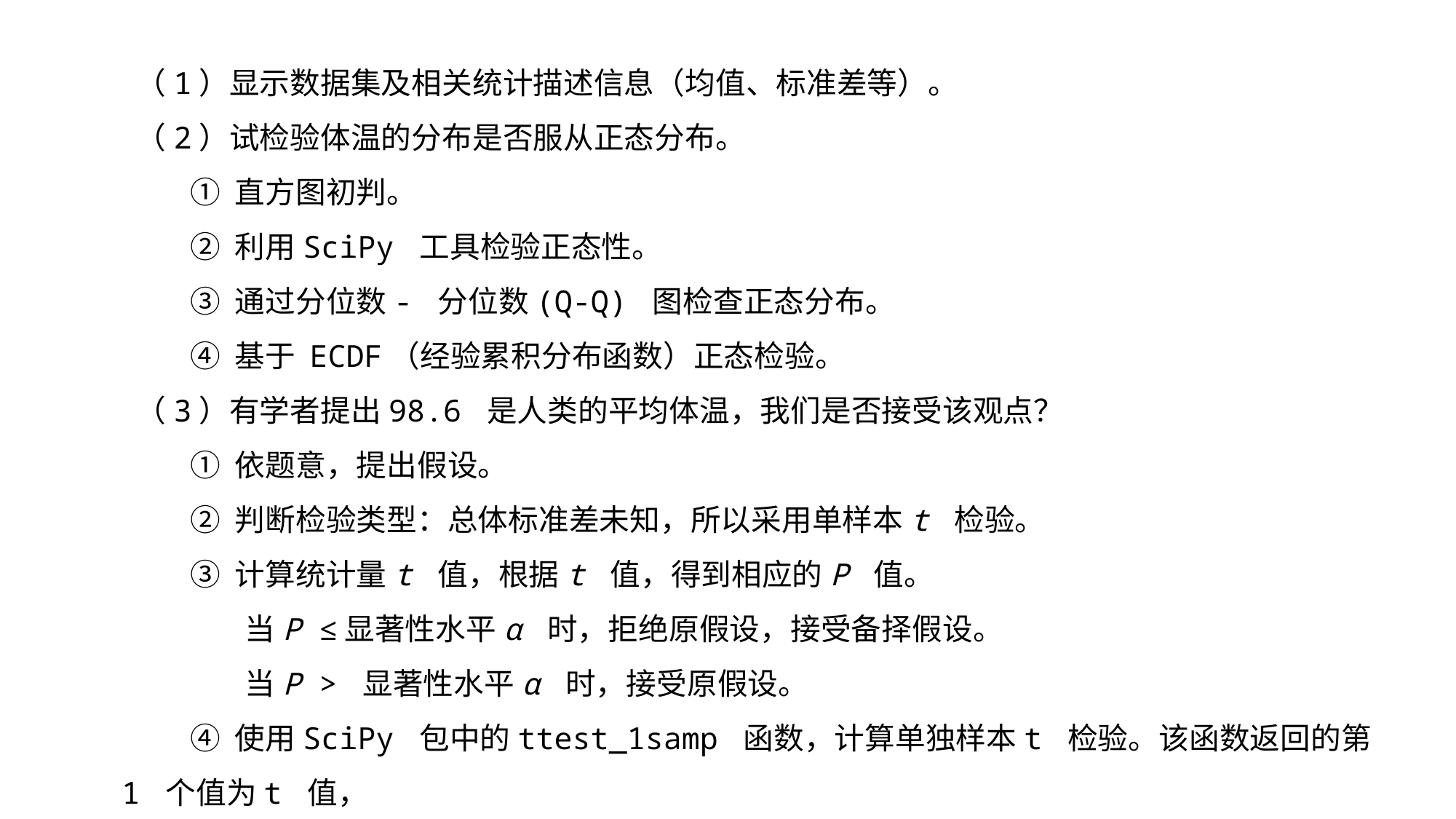

（1）显示数据集及相关统计描述信息（均值、标准差等）。
（2）试检验体温的分布是否服从正态分布。
① 直方图初判。
② 利用SciPy 工具检验正态性。
③ 通过分位数- 分位数(Q-Q) 图检查正态分布。
④ 基于 ECDF（经验累积分布函数）正态检验。
（3）有学者提出98.6 是人类的平均体温，我们是否接受该观点？
① 依题意，提出假设。
② 判断检验类型：总体标准差未知，所以采用单样本t 检验。
③ 计算统计量t 值，根据t 值，得到相应的P 值。
当P ≤显著性水平α 时，拒绝原假设，接受备择假设。
当P > 显著性水平α 时，接受原假设。
④ 使用SciPy 包中的ttest_1samp 函数，计算单独样本t 检验。该函数返回的第1 个值为t 值，
第2 个值为双尾检验的P 值。